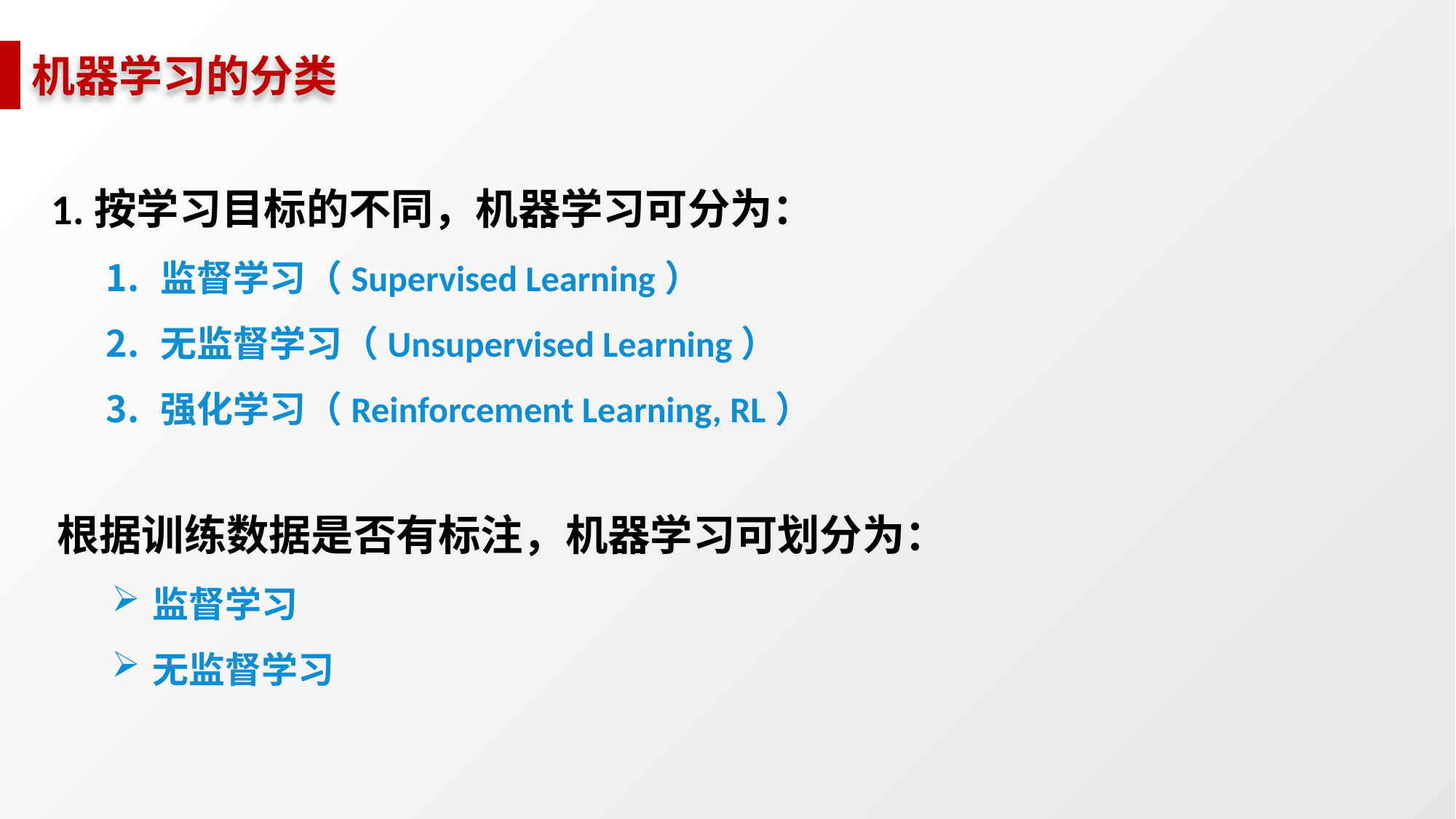

# 机器学习的分类
1.按学习目标的不同，机器学习可分为：
监督学习（Supervised Learning）
无监督学习（Unsupervised Learning）
强化学习（Reinforcement Learning, RL）
根据训练数据是否有标注，机器学习可划分为：
监督学习
无监督学习